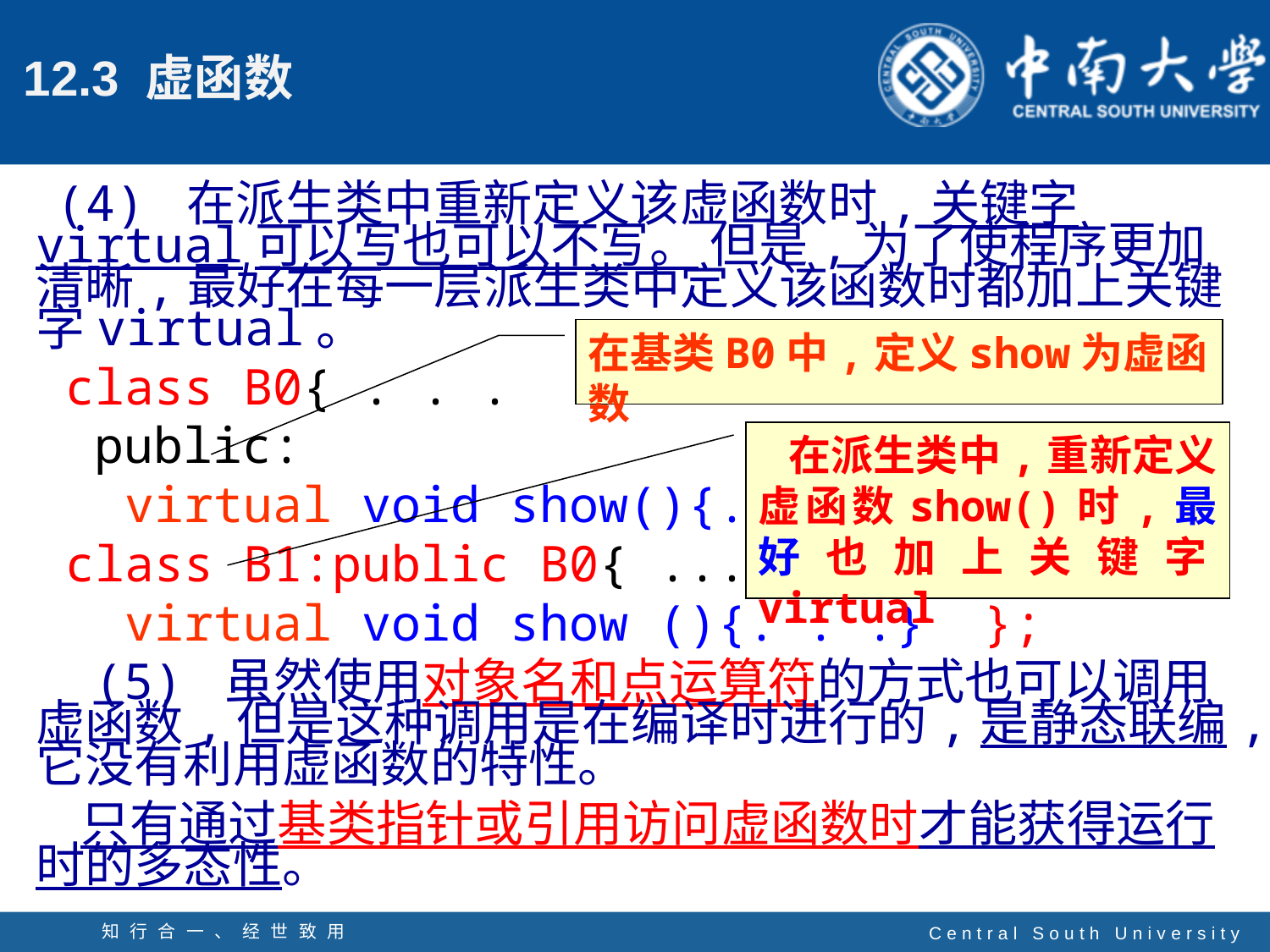

(4) 在派生类中重新定义该虚函数时,关键字virtual可以写也可以不写。 但是,为了使程序更加清晰,最好在每一层派生类中定义该函数时都加上关键字virtual。
 class B0{ . . .
  public:
   virtual void show(){. . .}};
 class B1:public B0{ ...
   virtual void show (){. . .}  };
  (5) 虽然使用对象名和点运算符的方式也可以调用虚函数,但是这种调用是在编译时进行的,是静态联编,它没有利用虚函数的特性。
   只有通过基类指针或引用访问虚函数时才能获得运行时的多态性。
在基类B0中,定义show为虚函数
  在派生类中,重新定义虚函数show()时,最好也加上关键字virtual

知行合一、经世致用
自强不息 厚德载物
Central South University